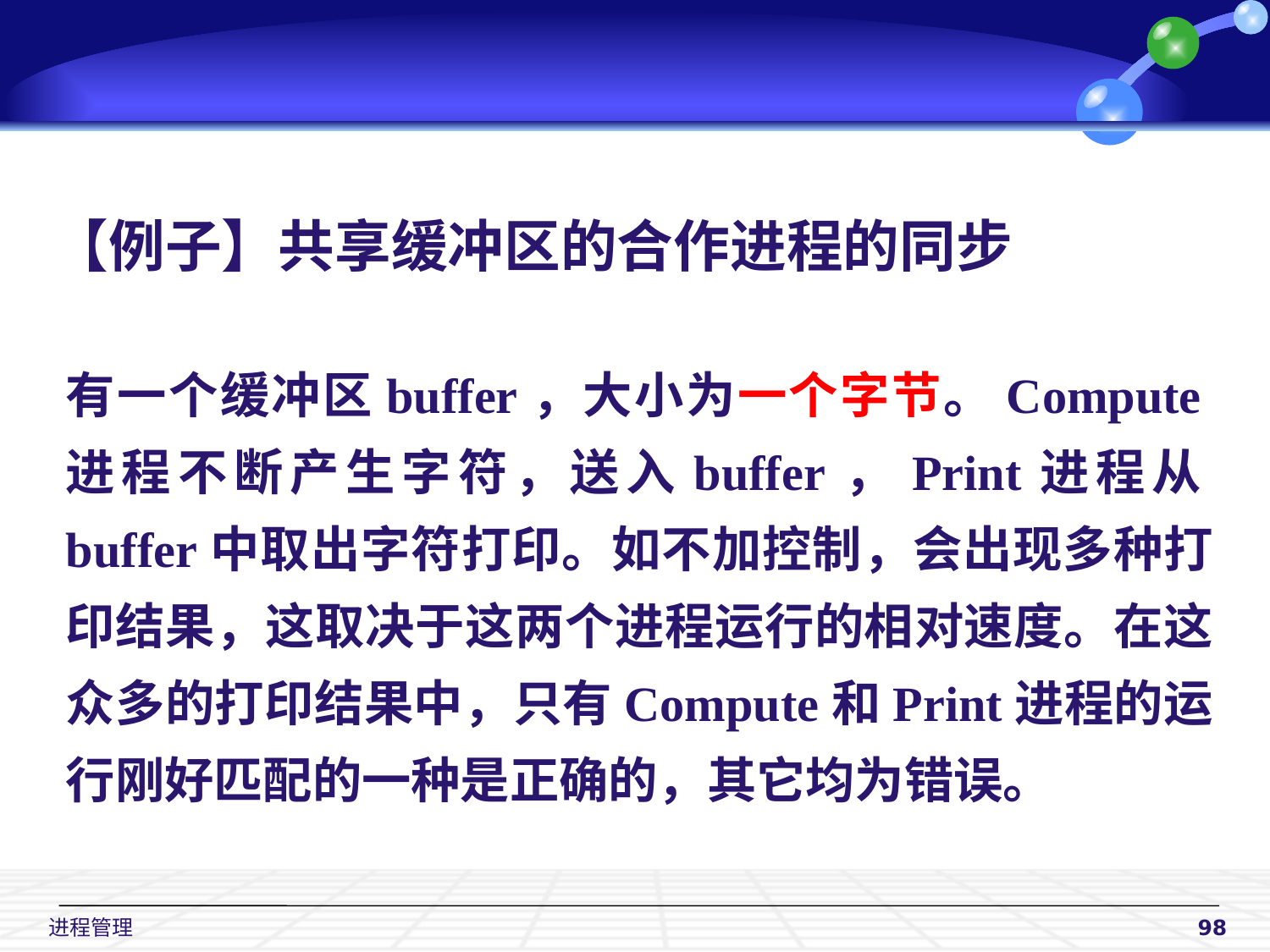

【例子】共享缓冲区的合作进程的同步
有一个缓冲区buffer，大小为一个字节。Compute进程不断产生字符，送入buffer，Print进程从buffer中取出字符打印。如不加控制，会出现多种打印结果，这取决于这两个进程运行的相对速度。在这众多的打印结果中，只有Compute和Print进程的运行刚好匹配的一种是正确的，其它均为错误。
   进程管理
98